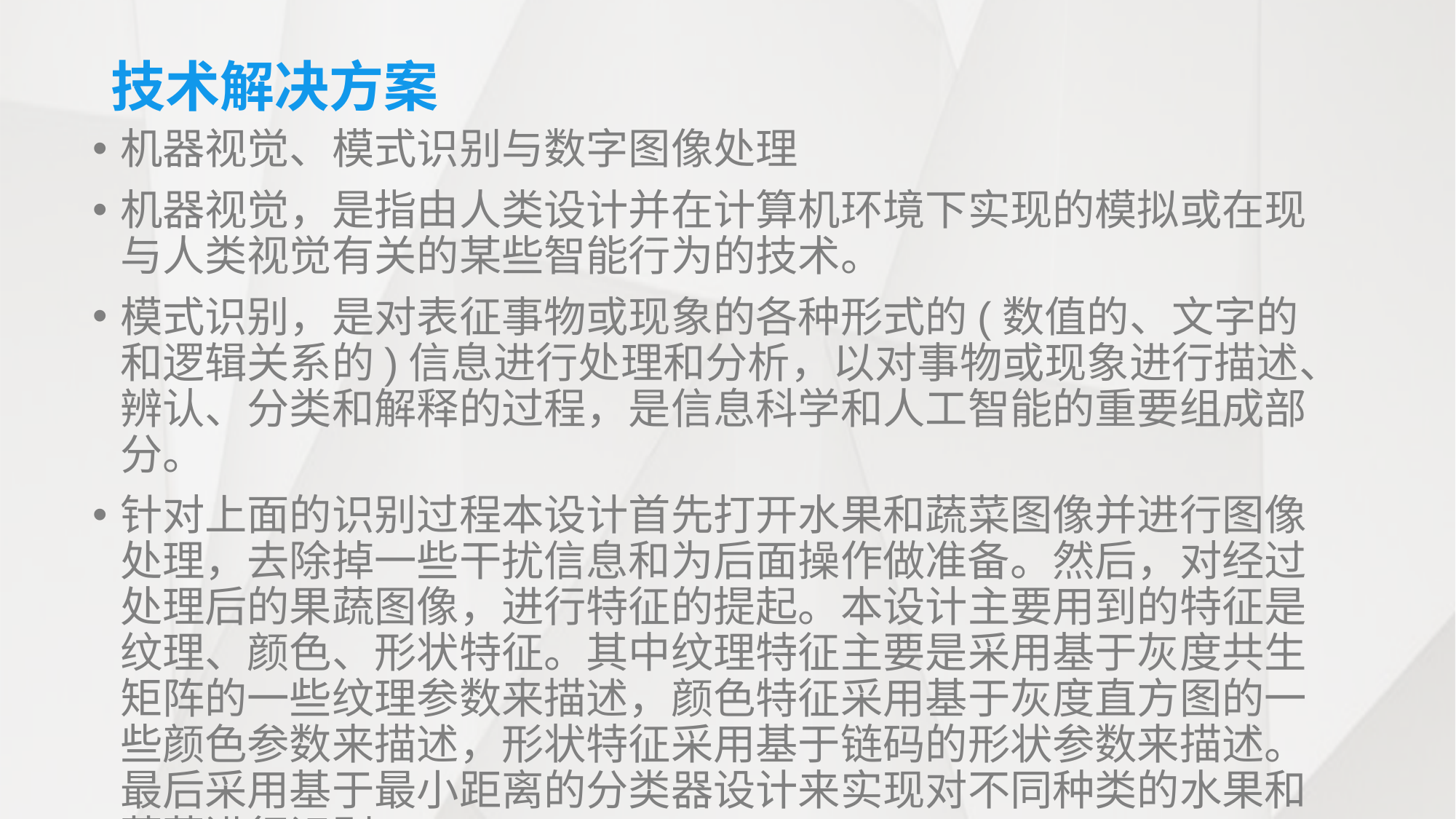

# 技术解决方案
机器视觉、模式识别与数字图像处理
机器视觉，是指由人类设计并在计算机环境下实现的模拟或在现与人类视觉有关的某些智能行为的技术。
模式识别，是对表征事物或现象的各种形式的(数值的、文字的和逻辑关系的)信息进行处理和分析，以对事物或现象进行描述、辨认、分类和解释的过程，是信息科学和人工智能的重要组成部分。
针对上面的识别过程本设计首先打开水果和蔬菜图像并进行图像处理，去除掉一些干扰信息和为后面操作做准备。然后，对经过处理后的果蔬图像，进行特征的提起。本设计主要用到的特征是纹理、颜色、形状特征。其中纹理特征主要是采用基于灰度共生矩阵的一些纹理参数来描述，颜色特征采用基于灰度直方图的一些颜色参数来描述，形状特征采用基于链码的形状参数来描述。最后采用基于最小距离的分类器设计来实现对不同种类的水果和蔬菜进行识别。